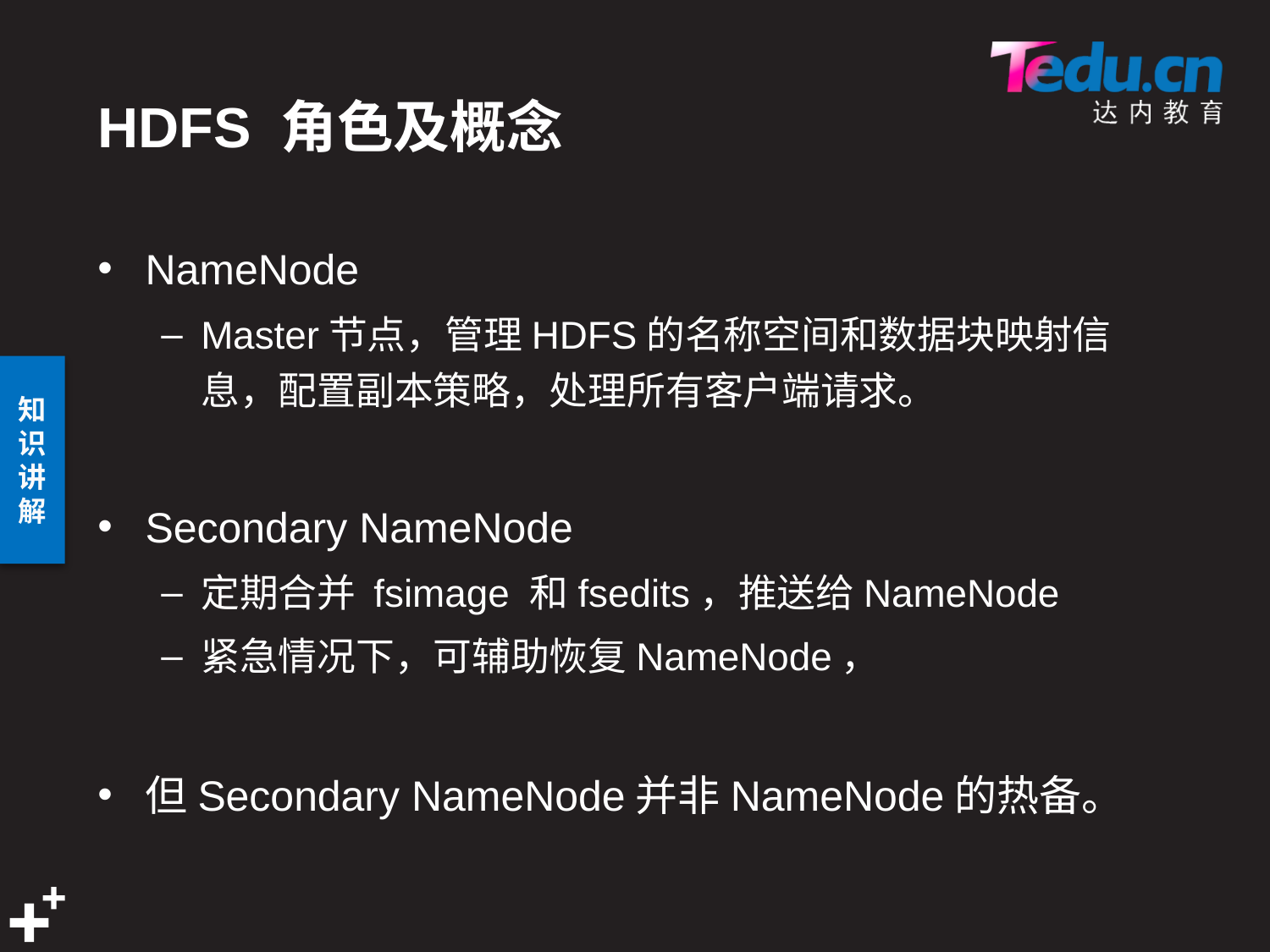

# HDFS 角色及概念
NameNode
Master节点，管理HDFS的名称空间和数据块映射信息，配置副本策略，处理所有客户端请求。

Secondary NameNode
定期合并 fsimage 和fsedits，推送给NameNode
紧急情况下，可辅助恢复NameNode，

但Secondary NameNode并非NameNode的热备。